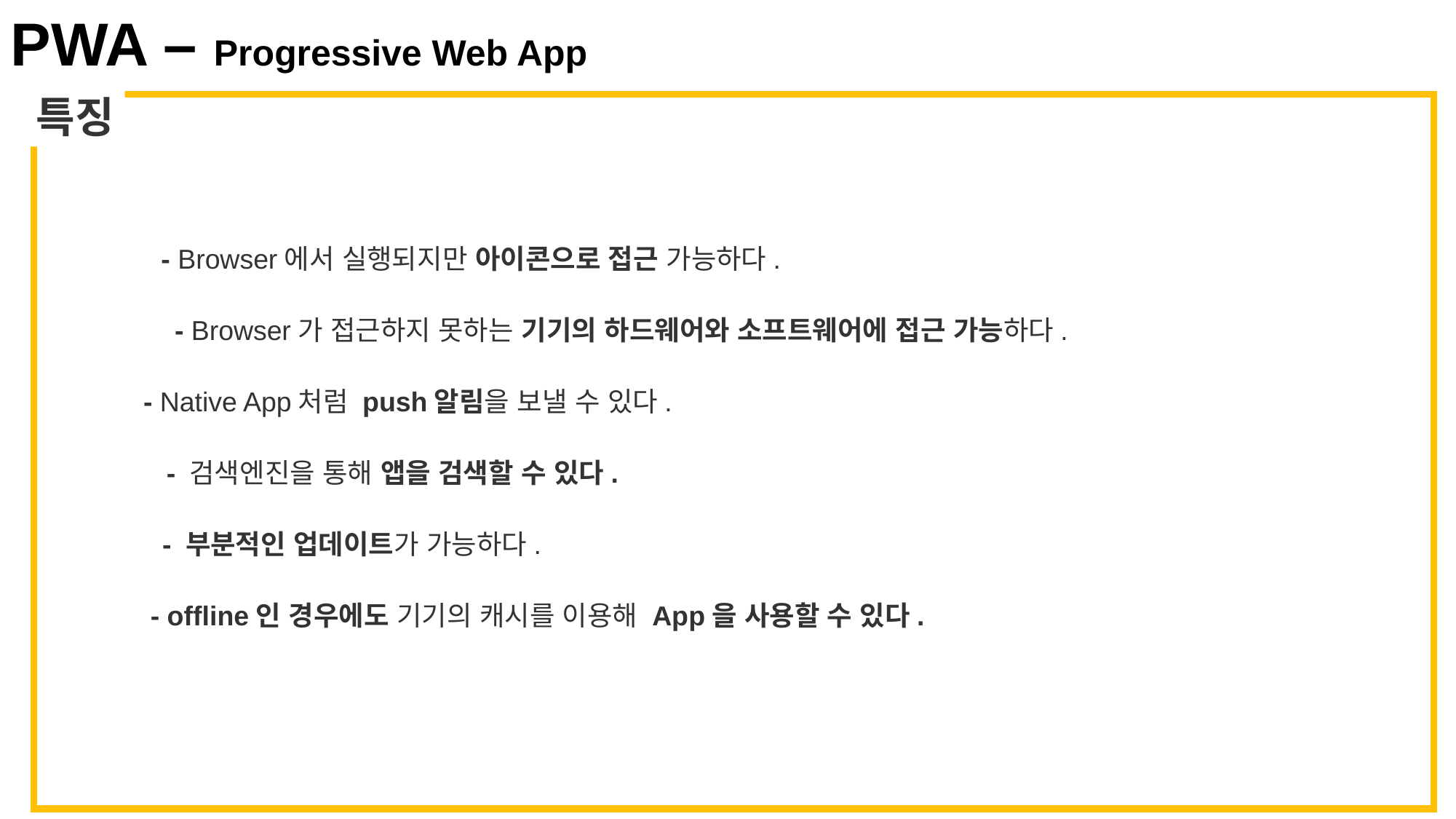

PWA – Progressive Web App
특징

- Browser에서 실행되지만 아이콘으로 접근 가능하다.
- Browser가 접근하지 못하는 기기의 하드웨어와 소프트웨어에 접근 가능하다.
- Native App처럼 push알림을 보낼 수 있다.
- 검색엔진을 통해 앱을 검색할 수 있다.
- 부분적인 업데이트가 가능하다.
- offline인 경우에도 기기의 캐시를 이용해 App을 사용할 수 있다.